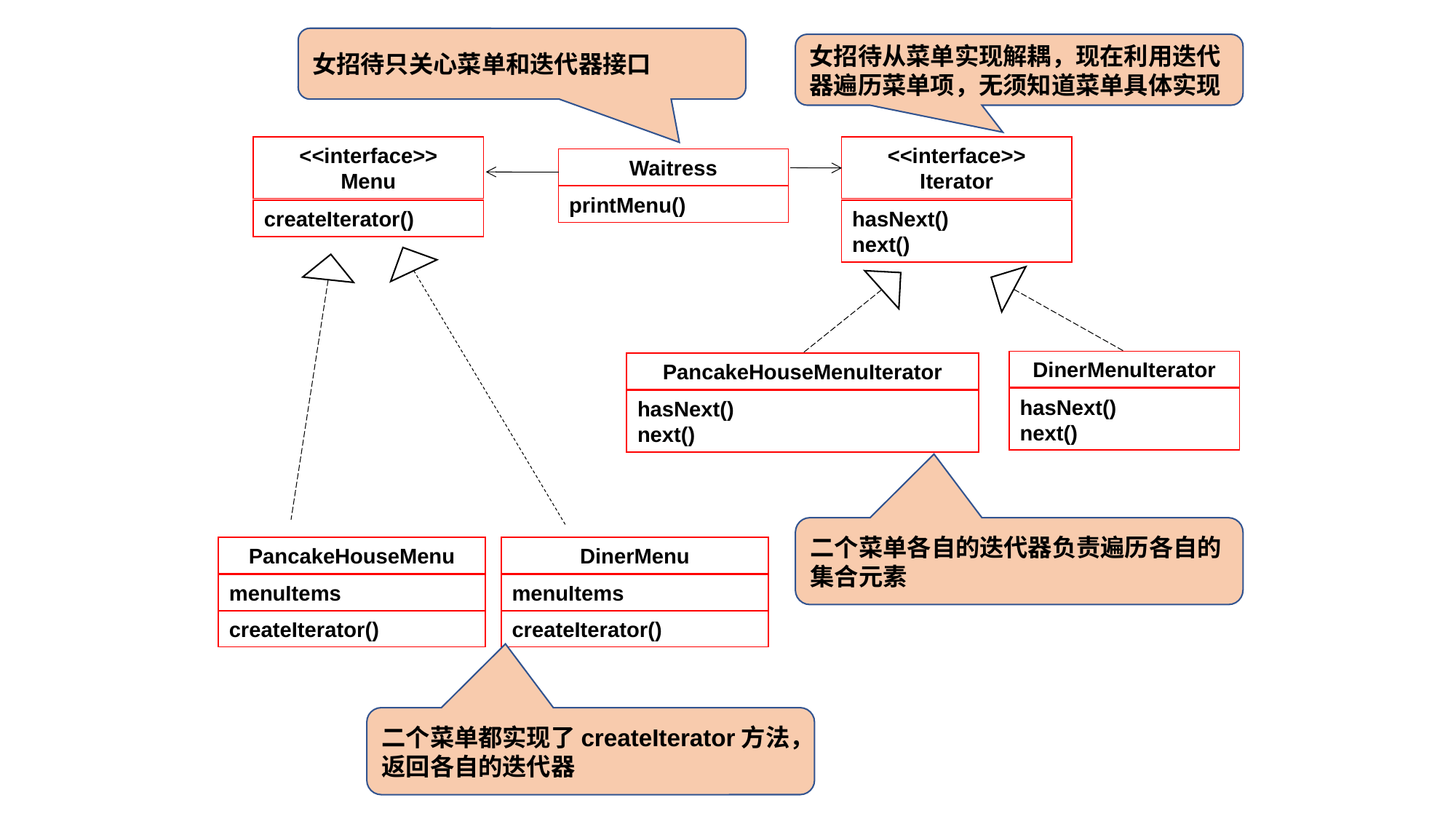

女招待只关心菜单和迭代器接口
女招待从菜单实现解耦，现在利用迭代器遍历菜单项，无须知道菜单具体实现
<<interface>>
Menu
createIterator()
<<interface>>
Iterator
hasNext()
next()
Waitress
printMenu()

DinerMenuIterator
hasNext()
next()
PancakeHouseMenuIterator
hasNext()
next()
二个菜单各自的迭代器负责遍历各自的集合元素
PancakeHouseMenu
createIterator()
menuItems
DinerMenu
createIterator()
menuItems
二个菜单都实现了createIterator方法，返回各自的迭代器
197